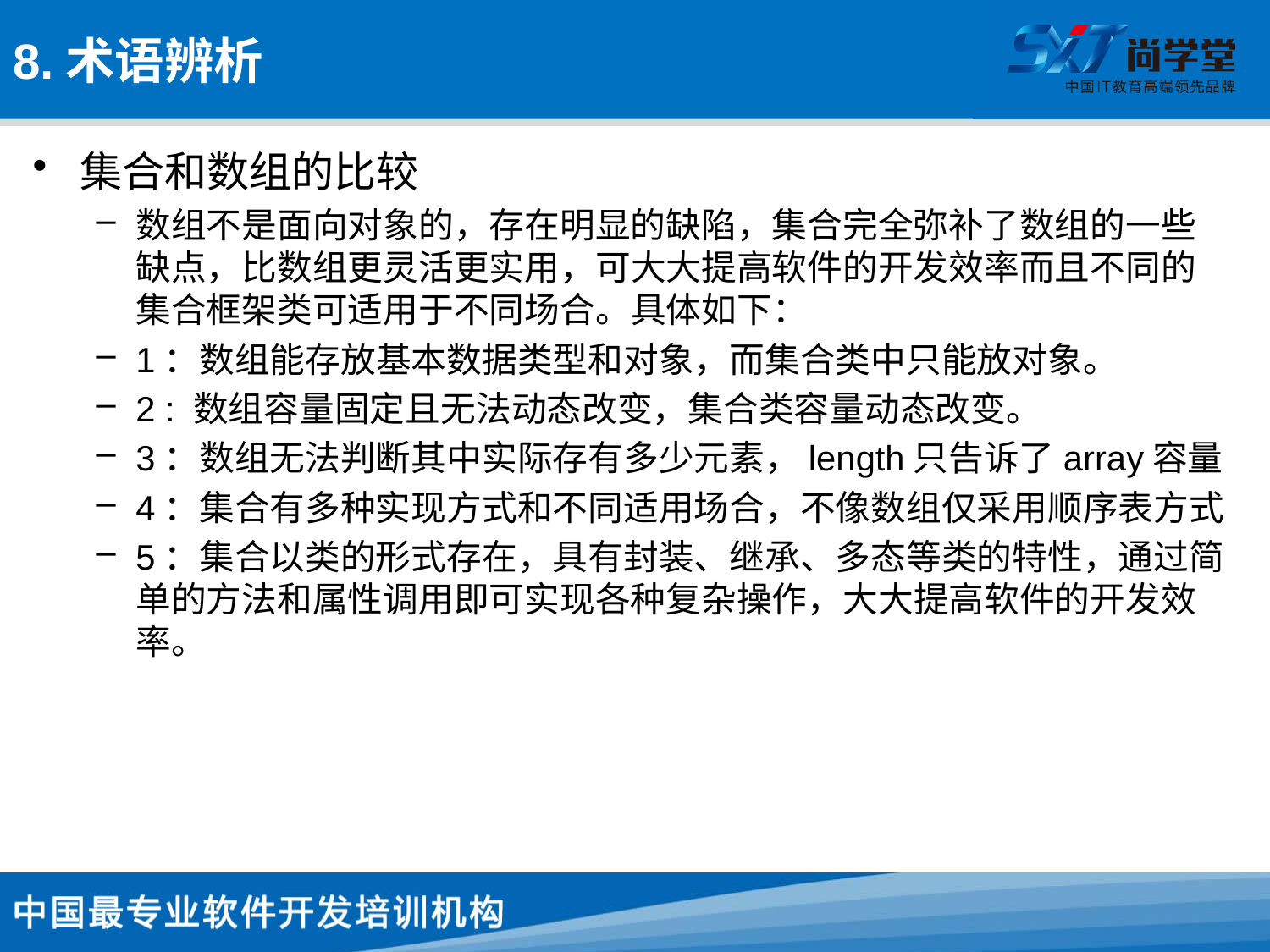

# 8.术语辨析
集合和数组的比较
数组不是面向对象的，存在明显的缺陷，集合完全弥补了数组的一些缺点，比数组更灵活更实用，可大大提高软件的开发效率而且不同的集合框架类可适用于不同场合。具体如下：
1：数组能存放基本数据类型和对象，而集合类中只能放对象。
2 : 数组容量固定且无法动态改变，集合类容量动态改变。
3：数组无法判断其中实际存有多少元素，length只告诉了array容量
4：集合有多种实现方式和不同适用场合，不像数组仅采用顺序表方式
5：集合以类的形式存在，具有封装、继承、多态等类的特性，通过简单的方法和属性调用即可实现各种复杂操作，大大提高软件的开发效率。